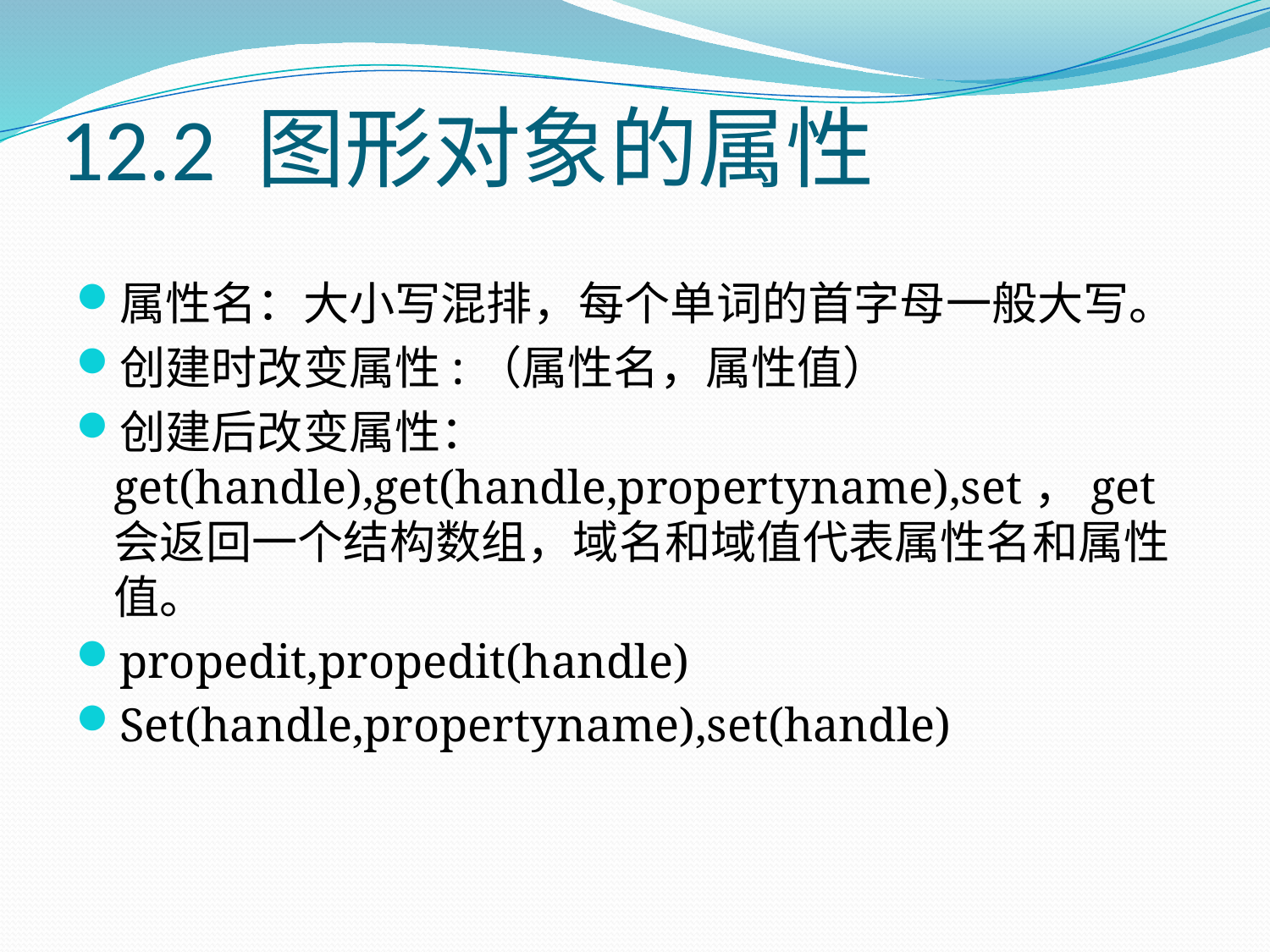

# 12.2 图形对象的属性
属性名：大小写混排，每个单词的首字母一般大写。
创建时改变属性:（属性名，属性值）
创建后改变属性：get(handle),get(handle,propertyname),set，get会返回一个结构数组，域名和域值代表属性名和属性值。
propedit,propedit(handle)
Set(handle,propertyname),set(handle)